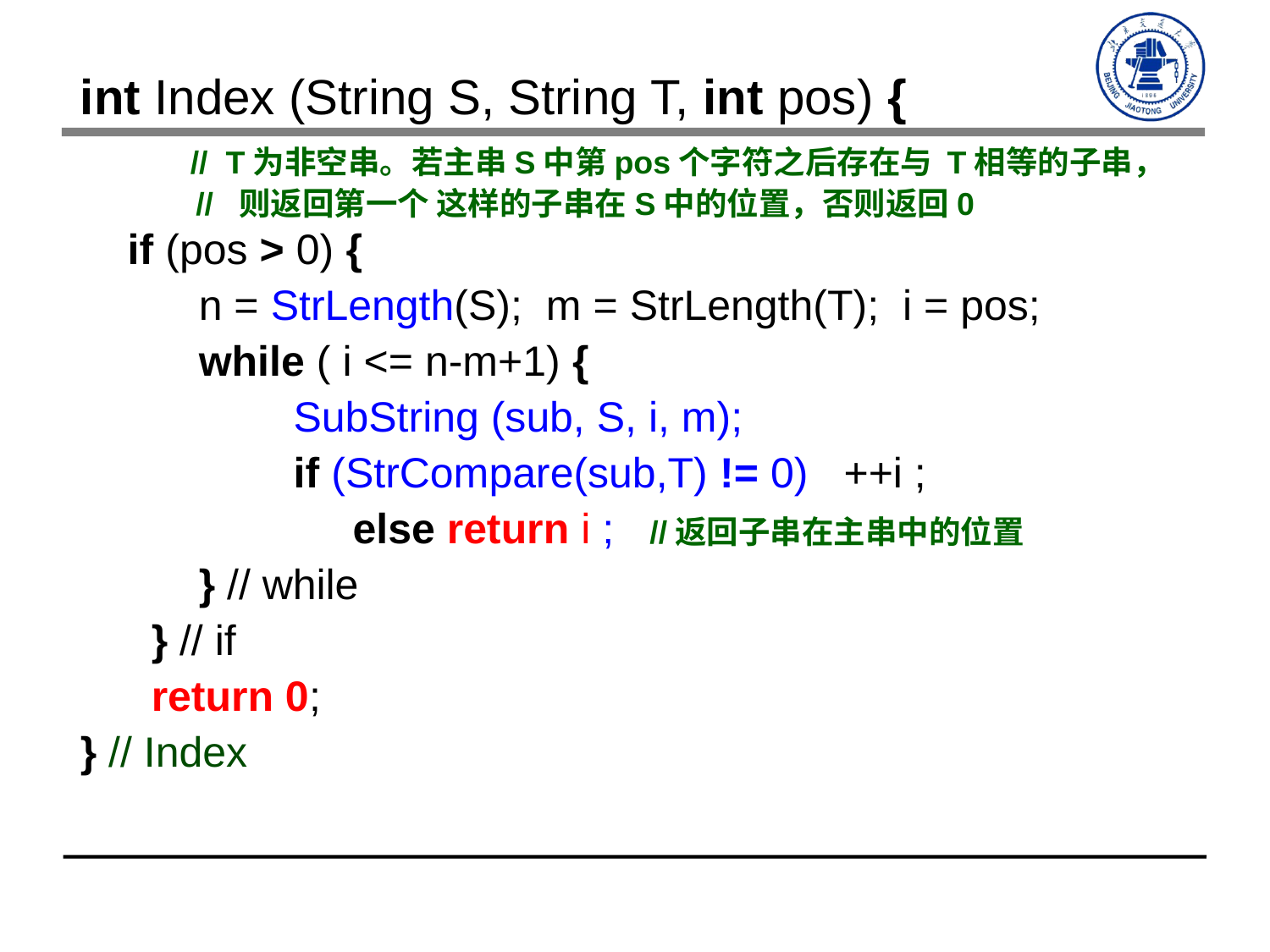

int Index (String S, String T, int pos) {
        //  T为非空串。若主串S中第pos个字符之后存在与 T相等的子串，
             //  则返回第一个 这样的子串在S中的位置，否则返回0
    if (pos > 0) {
          n = StrLength(S);  m = StrLength(T);  i = pos;
          while ( i <= n-m+1) {
                  SubString (sub, S, i, m);
                  if (StrCompare(sub,T) != 0)   ++i ;
                       else return i ;   //返回子串在主串中的位置
          } // while
      } // if
      return 0;
} // Index